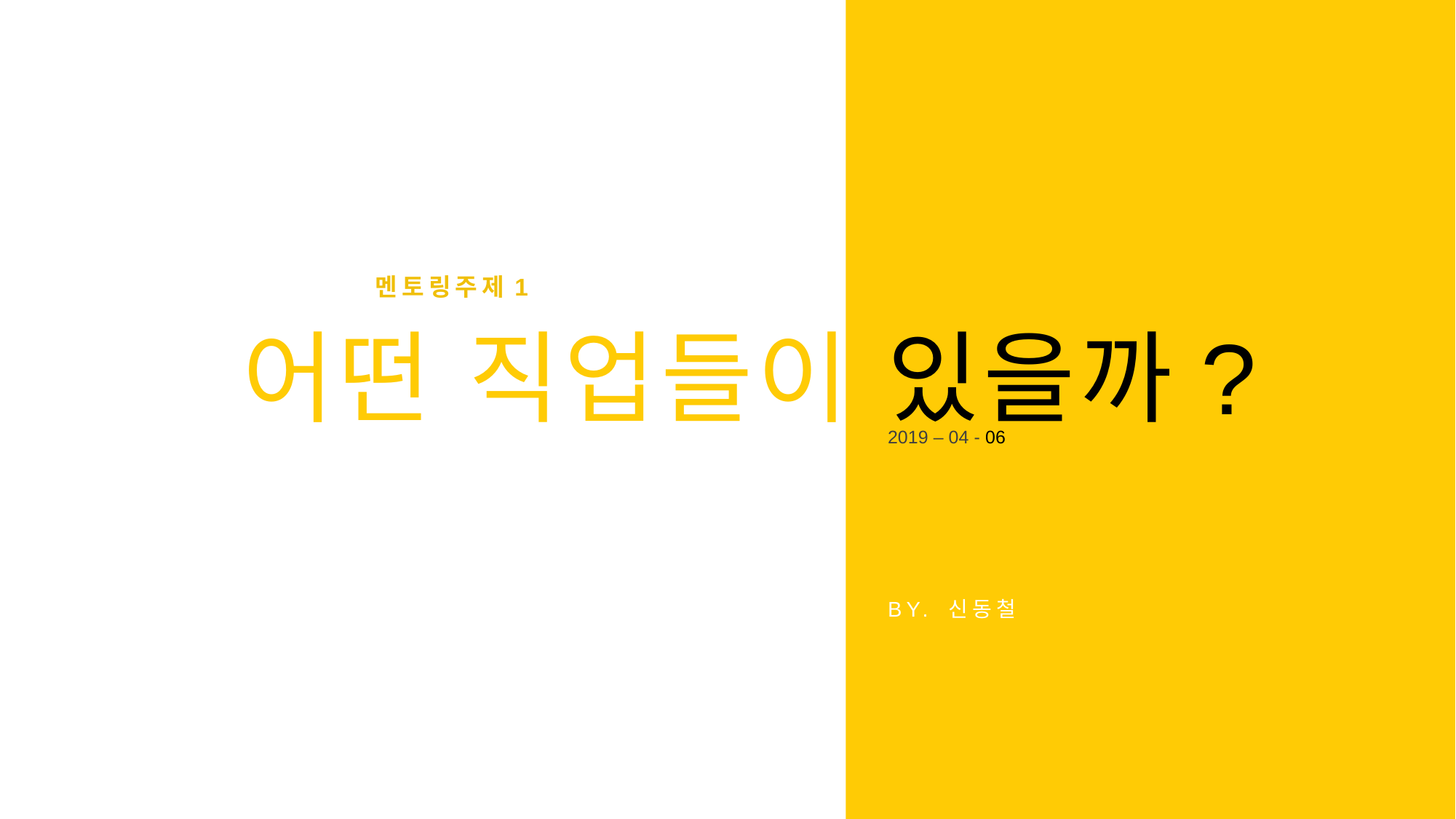

멘토링주제1
어떤 직업들이 있을까?
2019 – 04 - 06
BY. 신동철